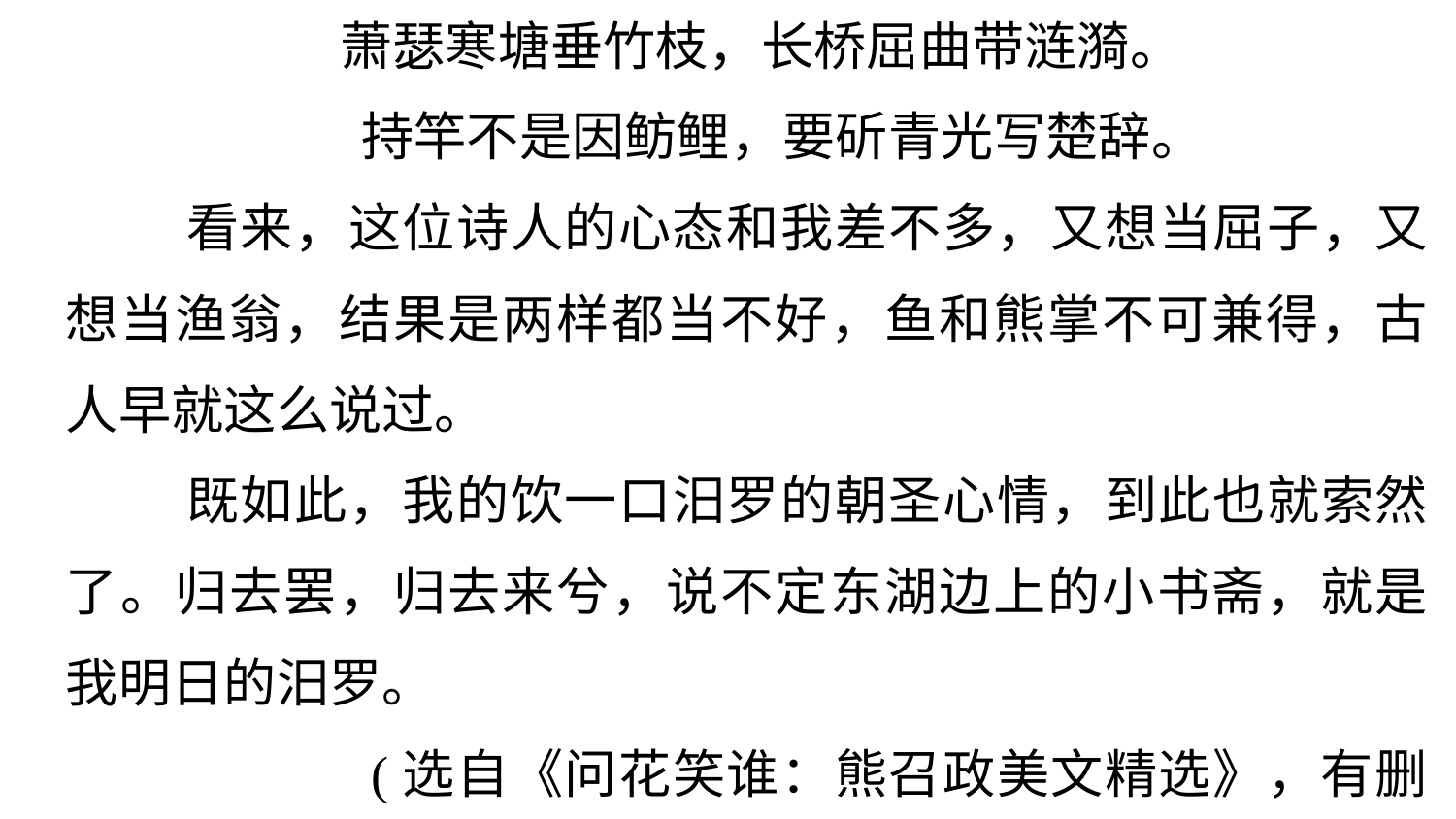

萧瑟寒塘垂竹枝，长桥屈曲带涟漪。
     持竿不是因鲂鲤，要斫青光写楚辞。
        看来，这位诗人的心态和我差不多，又想当屈子，又想当渔翁，结果是两样都当不好，鱼和熊掌不可兼得，古人早就这么说过。
        既如此，我的饮一口汨罗的朝圣心情，到此也就索然了。归去罢，归去来兮，说不定东湖边上的小书斋，就是我明日的汨罗。
                     (选自《问花笑谁：熊召政美文精选》，有删改)